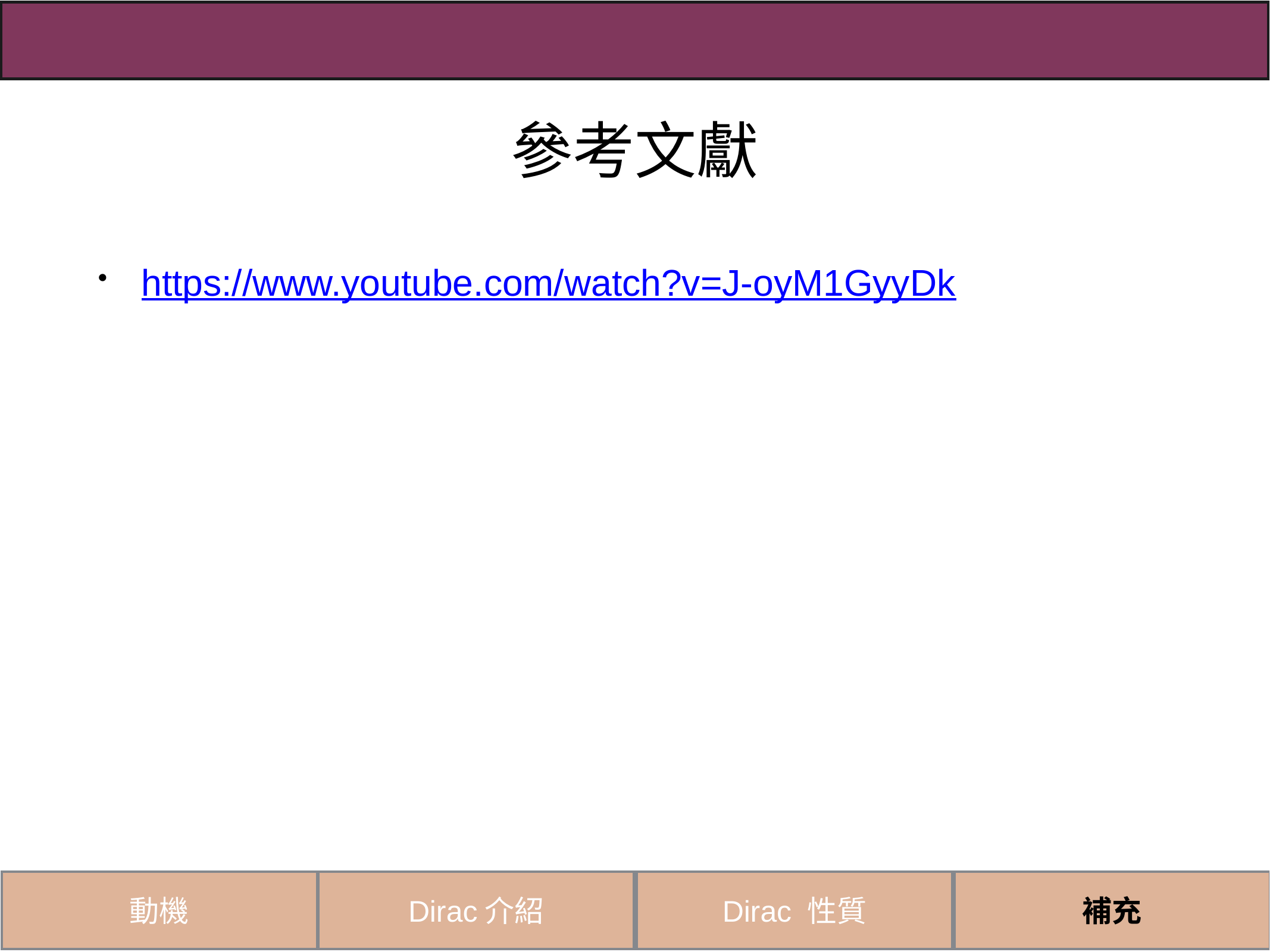

# 參考文獻
https://www.youtube.com/watch?v=J-oyM1GyyDk
動機
Dirac介紹
Dirac 性質
補充